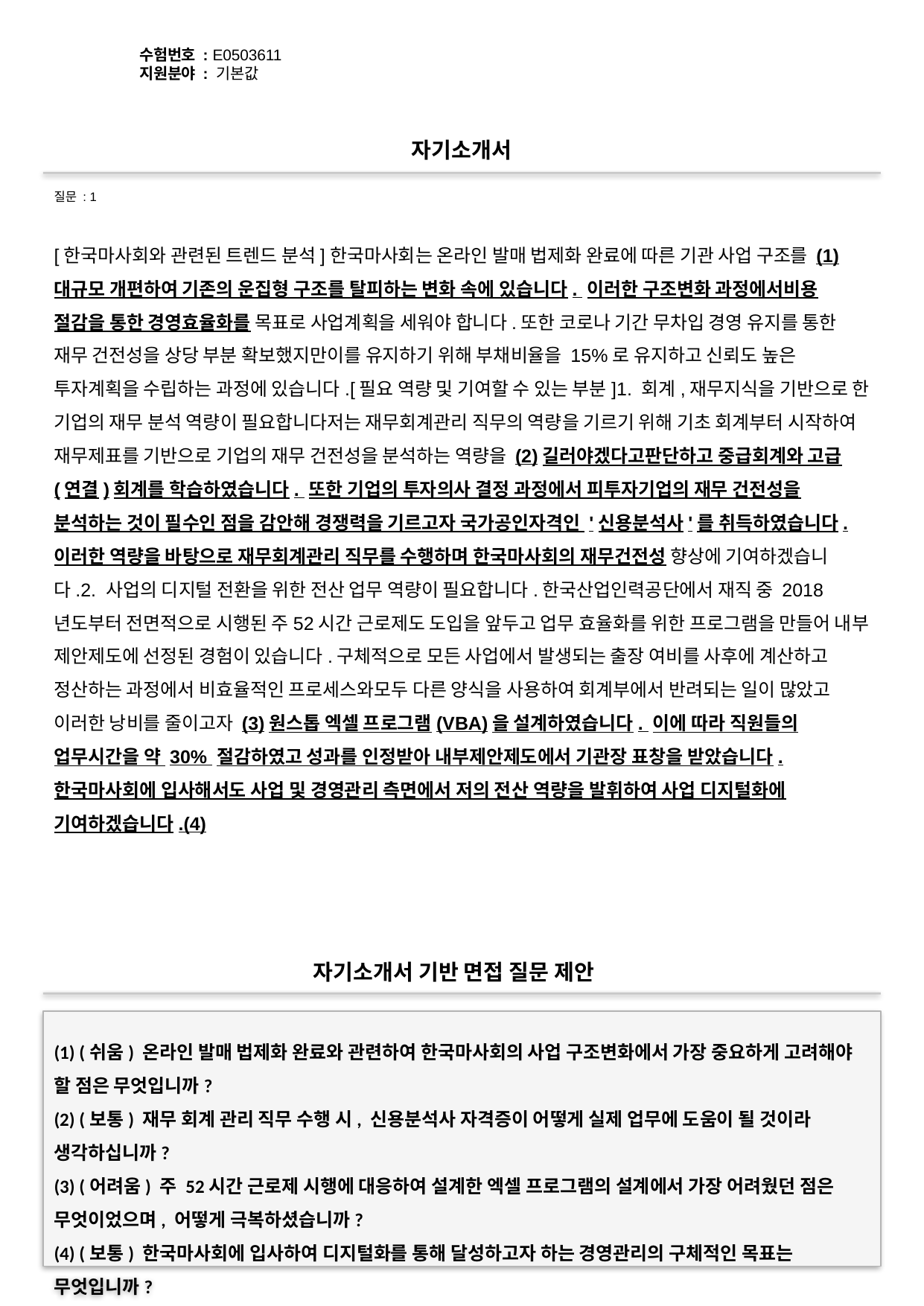

수험번호 : E0503611
지원분야 : 기본값
#

자기소개서

질문 : 1

[한국마사회와 관련된 트렌드 분석]한국마사회는 온라인 발매 법제화 완료에 따른 기관 사업 구조를 (1)대규모 개편하여 기존의 운집형 구조를 탈피하는 변화 속에 있습니다. 이러한 구조변화 과정에서비용 절감을 통한 경영효율화를 목표로 사업계획을 세워야 합니다.또한 코로나 기간 무차입 경영 유지를 통한 재무 건전성을 상당 부분 확보했지만이를 유지하기 위해 부채비율을 15%로 유지하고 신뢰도 높은 투자계획을 수립하는 과정에 있습니다.[필요 역량 및 기여할 수 있는 부분]1. 회계,재무지식을 기반으로 한 기업의 재무 분석 역량이 필요합니다저는 재무회계관리 직무의 역량을 기르기 위해 기초 회계부터 시작하여 재무제표를 기반으로 기업의 재무 건전성을 분석하는 역량을 (2)길러야겠다고판단하고 중급회계와 고급(연결)회계를 학습하였습니다. 또한 기업의 투자의사 결정 과정에서 피투자기업의 재무 건전성을 분석하는 것이 필수인 점을 감안해 경쟁력을 기르고자 국가공인자격인 '신용분석사'를 취득하였습니다. 이러한 역량을 바탕으로 재무회계관리 직무를 수행하며 한국마사회의 재무건전성 향상에 기여하겠습니다.2. 사업의 디지털 전환을 위한 전산 업무 역량이 필요합니다.한국산업인력공단에서 재직 중 2018년도부터 전면적으로 시행된 주52시간 근로제도 도입을 앞두고 업무 효율화를 위한 프로그램을 만들어 내부 제안제도에 선정된 경험이 있습니다.구체적으로 모든 사업에서 발생되는 출장 여비를 사후에 계산하고 정산하는 과정에서 비효율적인 프로세스와모두 다른 양식을 사용하여 회계부에서 반려되는 일이 많았고 이러한 낭비를 줄이고자 (3)원스톱 엑셀 프로그램(VBA)을 설계하였습니다. 이에 따라 직원들의 업무시간을 약 30% 절감하였고 성과를 인정받아 내부제안제도에서 기관장 표창을 받았습니다. 한국마사회에 입사해서도 사업 및 경영관리 측면에서 저의 전산 역량을 발휘하여 사업 디지털화에 기여하겠습니다.(4)

자기소개서 기반 면접 질문 제안

(1) (쉬움) 온라인 발매 법제화 완료와 관련하여 한국마사회의 사업 구조변화에서 가장 중요하게 고려해야 할 점은 무엇입니까?
(2) (보통) 재무 회계 관리 직무 수행 시, 신용분석사 자격증이 어떻게 실제 업무에 도움이 될 것이라 생각하십니까?
(3) (어려움) 주 52시간 근로제 시행에 대응하여 설계한 엑셀 프로그램의 설계에서 가장 어려웠던 점은 무엇이었으며, 어떻게 극복하셨습니까?
(4) (보통) 한국마사회에 입사하여 디지털화를 통해 달성하고자 하는 경영관리의 구체적인 목표는 무엇입니까?